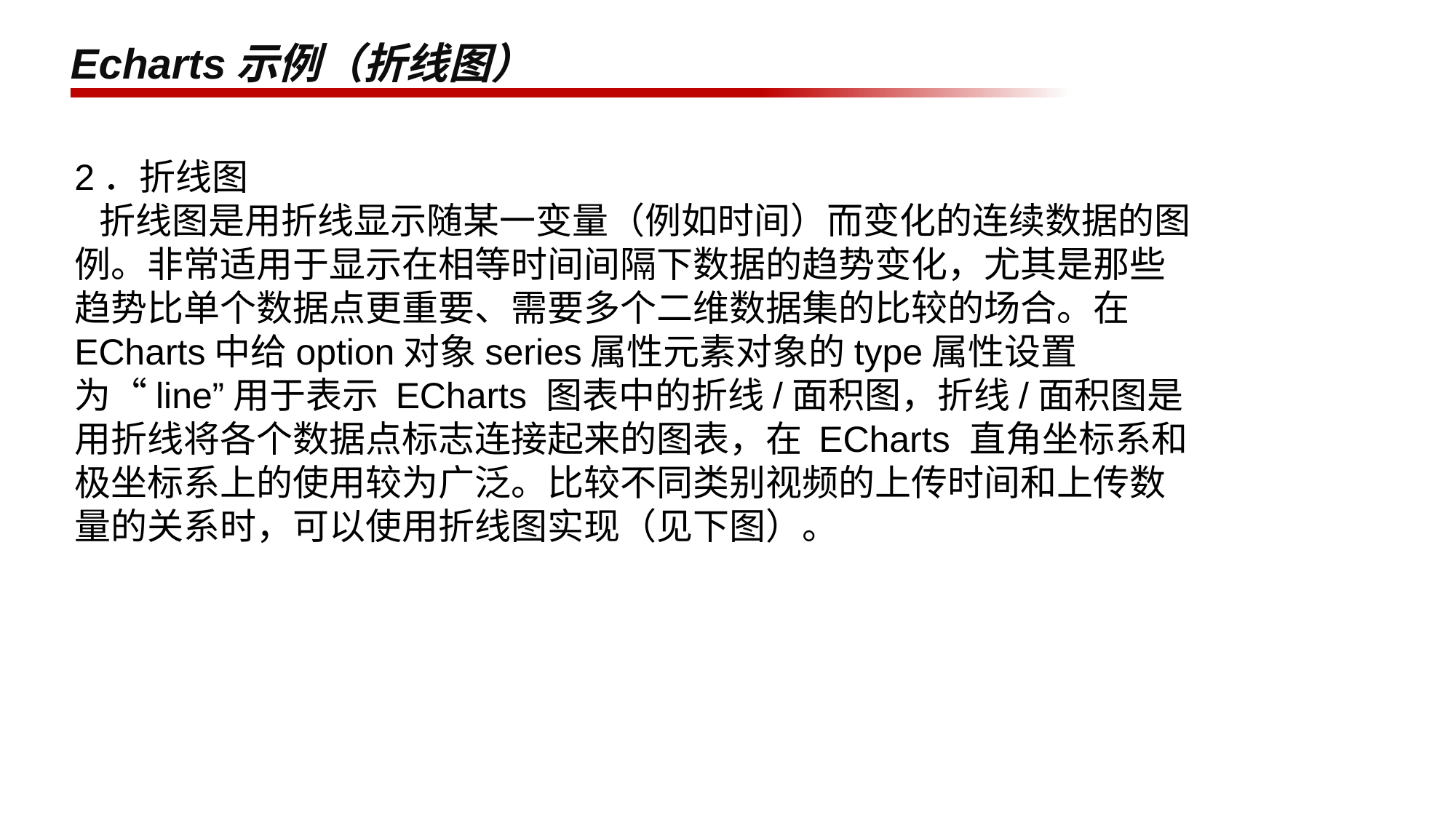

# Echarts示例（折线图）

2．折线图
  折线图是用折线显示随某一变量（例如时间）而变化的连续数据的图例。非常适用于显示在相等时间间隔下数据的趋势变化，尤其是那些趋势比单个数据点更重要、需要多个二维数据集的比较的场合。在ECharts中给option对象series属性元素对象的type属性设置为“line”用于表示 ECharts 图表中的折线/面积图，折线/面积图是用折线将各个数据点标志连接起来的图表，在 ECharts 直角坐标系和极坐标系上的使用较为广泛。比较不同类别视频的上传时间和上传数量的关系时，可以使用折线图实现（见下图）。